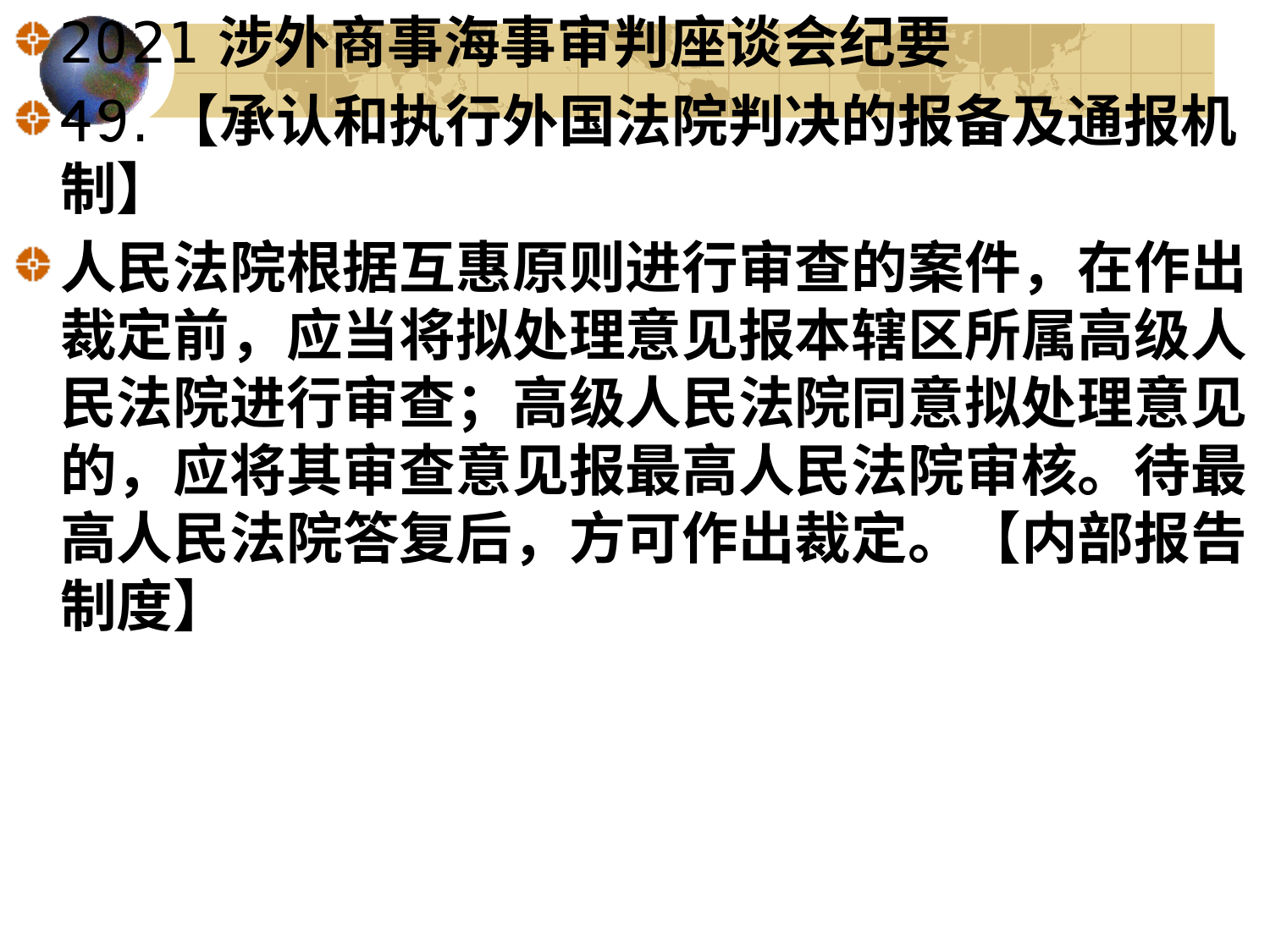

2021涉外商事海事审判座谈会纪要
49.【承认和执行外国法院判决的报备及通报机制】
人民法院根据互惠原则进行审查的案件，在作出裁定前，应当将拟处理意见报本辖区所属高级人民法院进行审查；高级人民法院同意拟处理意见的，应将其审查意见报最高人民法院审核。待最高人民法院答复后，方可作出裁定。【内部报告制度】